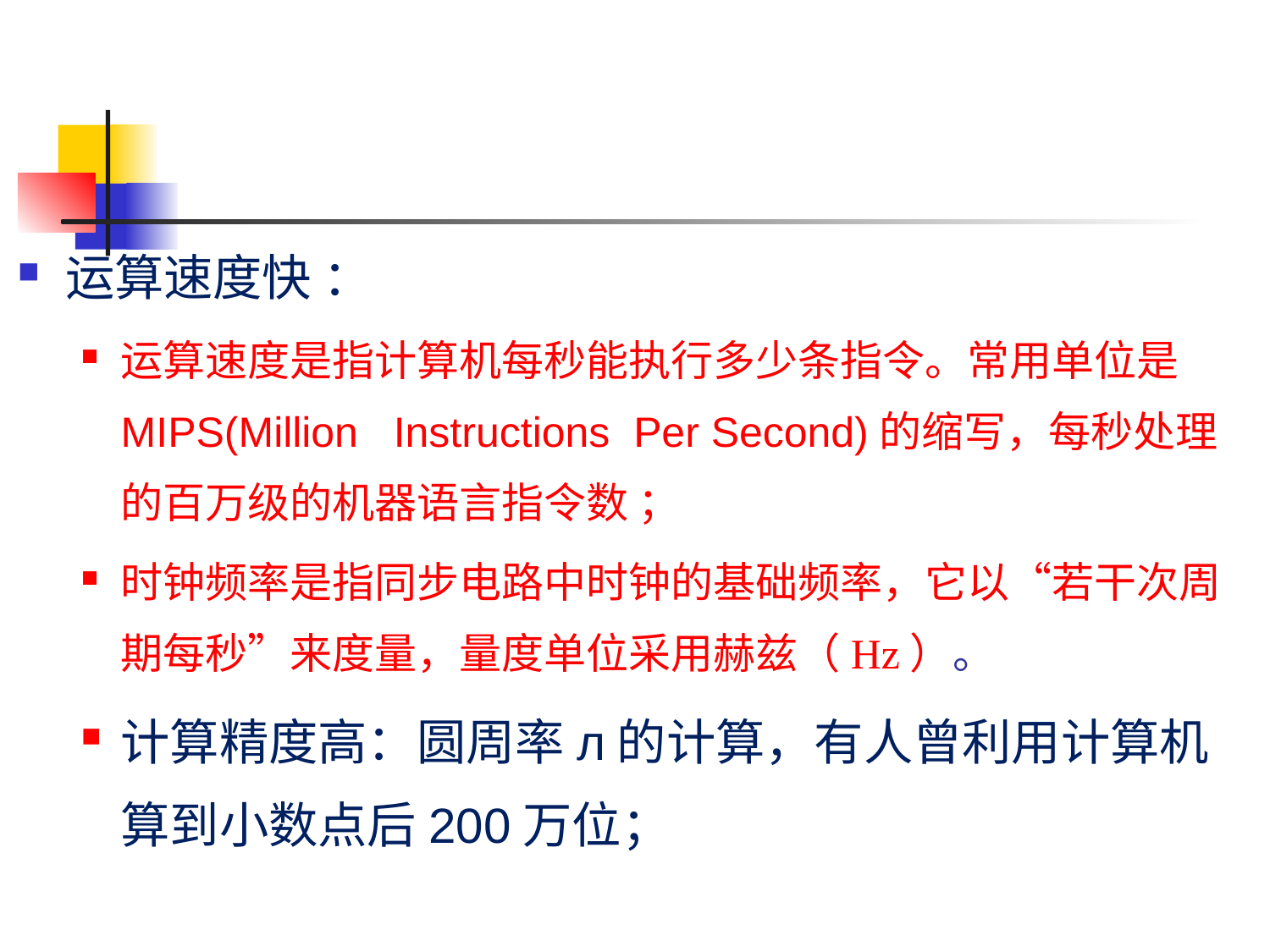

运算速度快 ：
运算速度是指计算机每秒能执行多少条指令。常用单位是MIPS(Million   Instructions  Per Second)的缩写，每秒处理的百万级的机器语言指令数 ；
时钟频率是指同步电路中时钟的基础频率，它以“若干次周期每秒”来度量，量度单位采用赫兹（Hz）。
计算精度高：圆周率л的计算，有人曾利用计算机算到小数点后200万位；
2020/9/29
26
计算机文化基础 - 第一章 计算机的基础知识